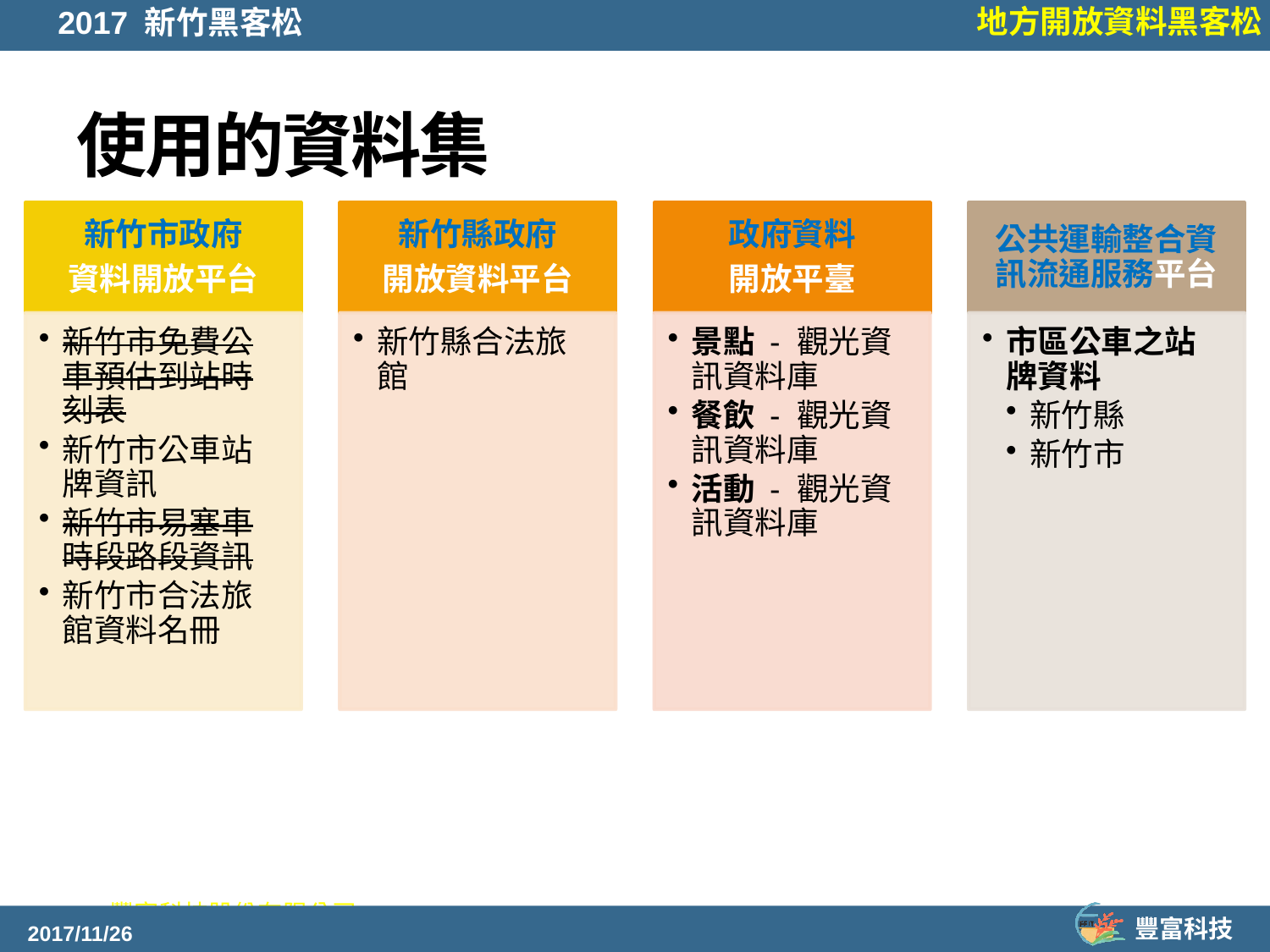

# 使用的資料集
新竹市政府
資料開放平台
新竹市免費公車預估到站時刻表
新竹市公車站牌資訊
新竹市易塞車時段路段資訊
新竹市合法旅館資料名冊
新竹縣政府
開放資料平台
新竹縣合法旅館
政府資料
開放平臺
景點 - 觀光資訊資料庫
餐飲 - 觀光資訊資料庫
活動 - 觀光資訊資料庫
公共運輸整合資訊流通服務平台
市區公車之站牌資料
新竹縣
新竹市